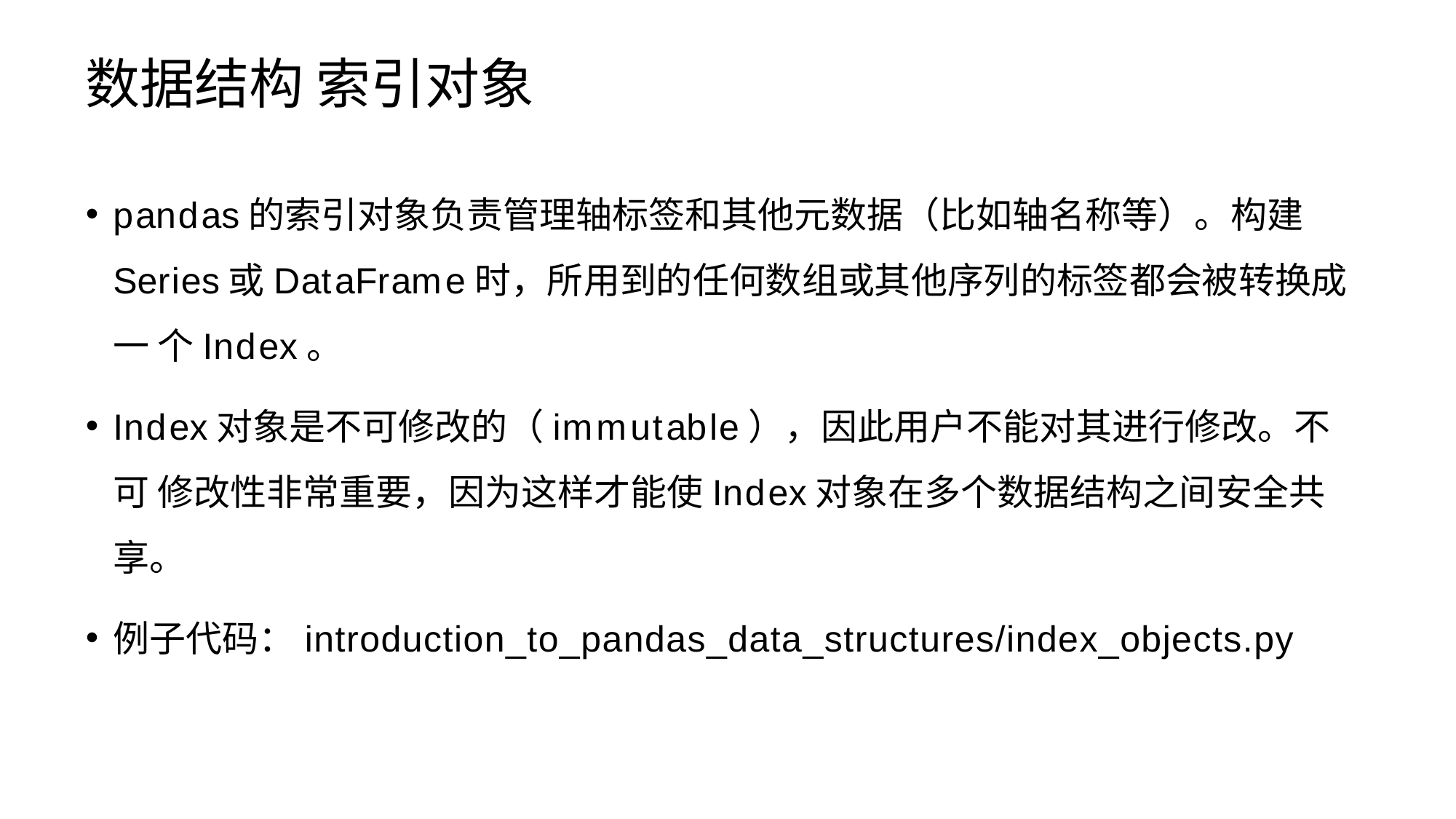

# 数据结构 索引对象
pandas的索引对象负责管理轴标签和其他元数据（比如轴名称等）。构建
Series或DataFrame时，所用到的任何数组或其他序列的标签都会被转换成一 个Index。
Index对象是不可修改的（immutable），因此用户不能对其进行修改。不可 修改性非常重要，因为这样才能使Index对象在多个数据结构之间安全共享。
例子代码：introduction_to_pandas_data_structures/index_objects.py